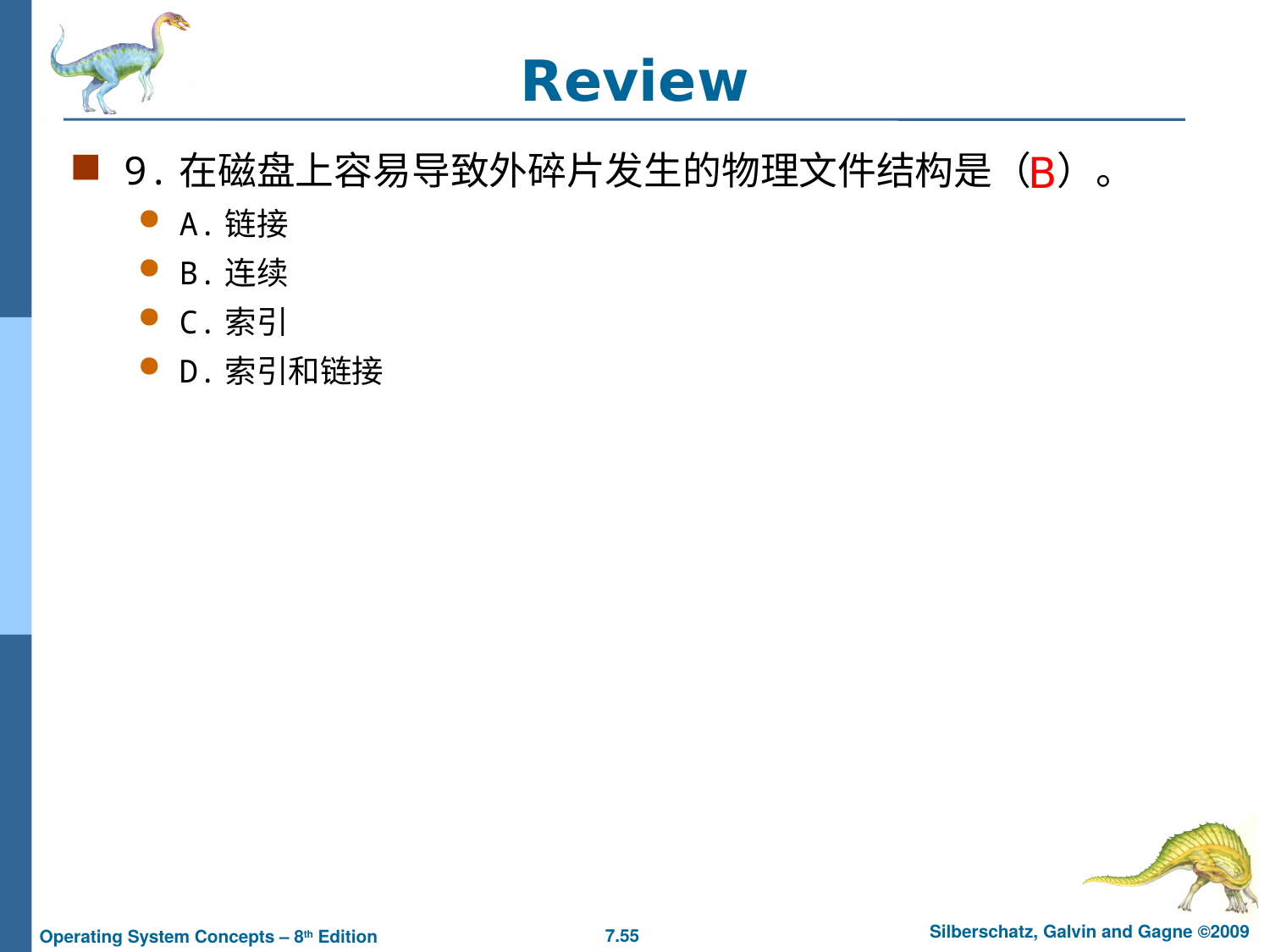

# Review
9.在磁盘上容易导致外碎片发生的物理文件结构是（   ）。
A.链接
B.连续
C.索引
D.索引和链接
B